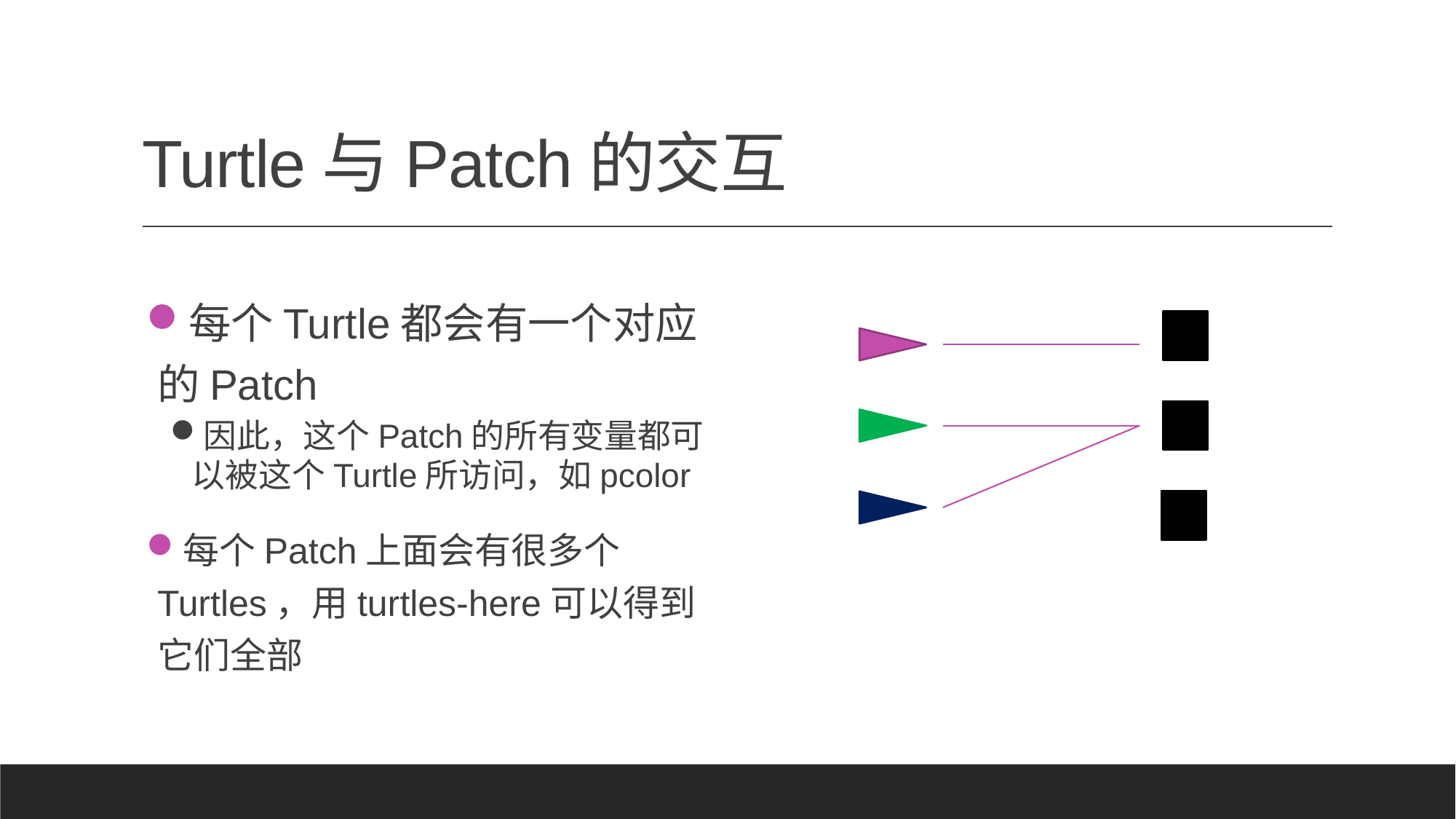

# Turtle与Patch的交互
每个Turtle都会有一个对应的Patch
因此，这个Patch的所有变量都可以被这个Turtle所访问，如pcolor
每个Patch上面会有很多个Turtles，用turtles-here可以得到它们全部